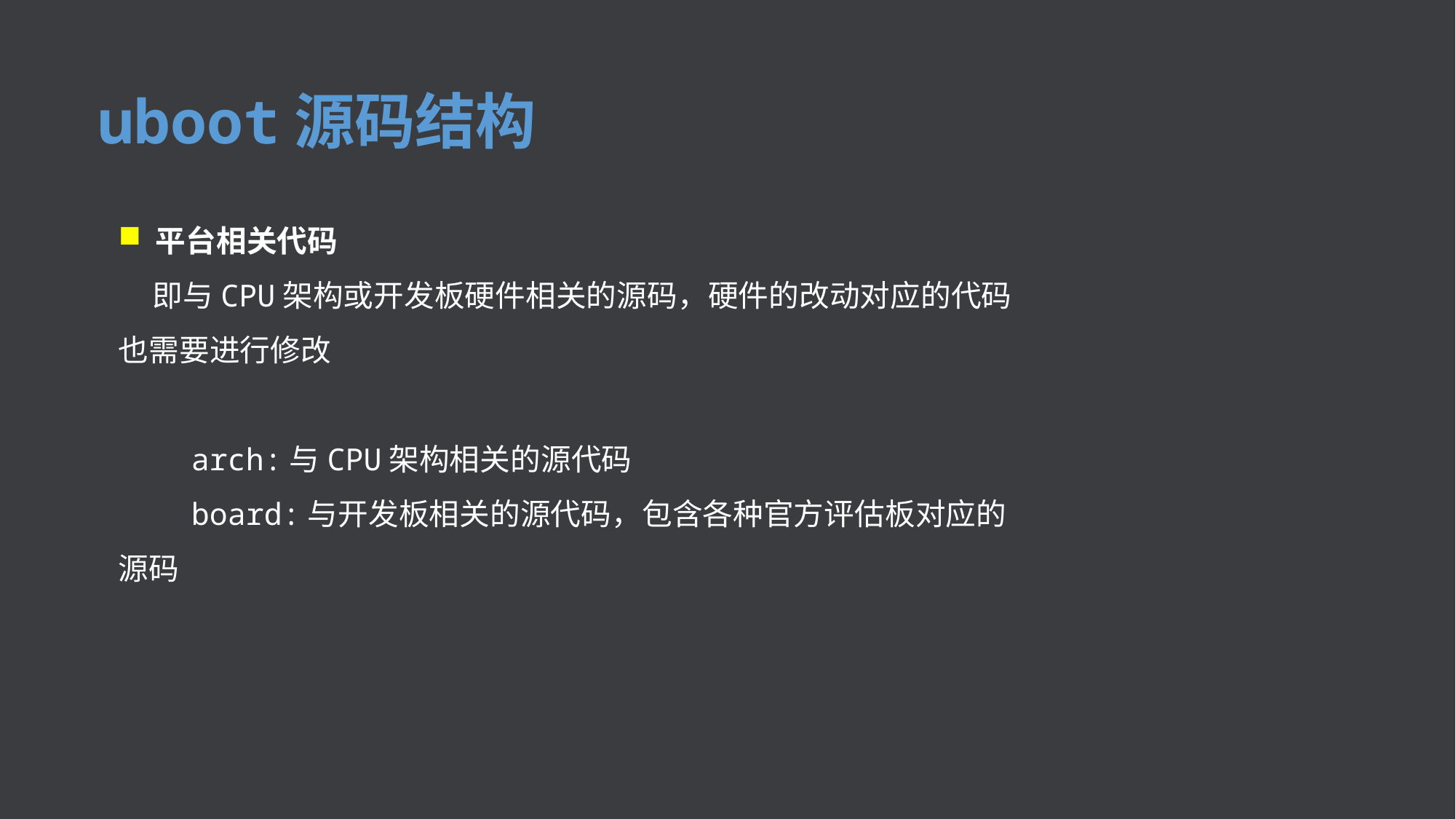

uboot源码结构

 平台相关代码
    即与CPU架构或开发板硬件相关的源码，硬件的改动对应的代码也需要进行修改

    arch:与CPU架构相关的源代码
    board:与开发板相关的源代码，包含各种官方评估板对应的源码